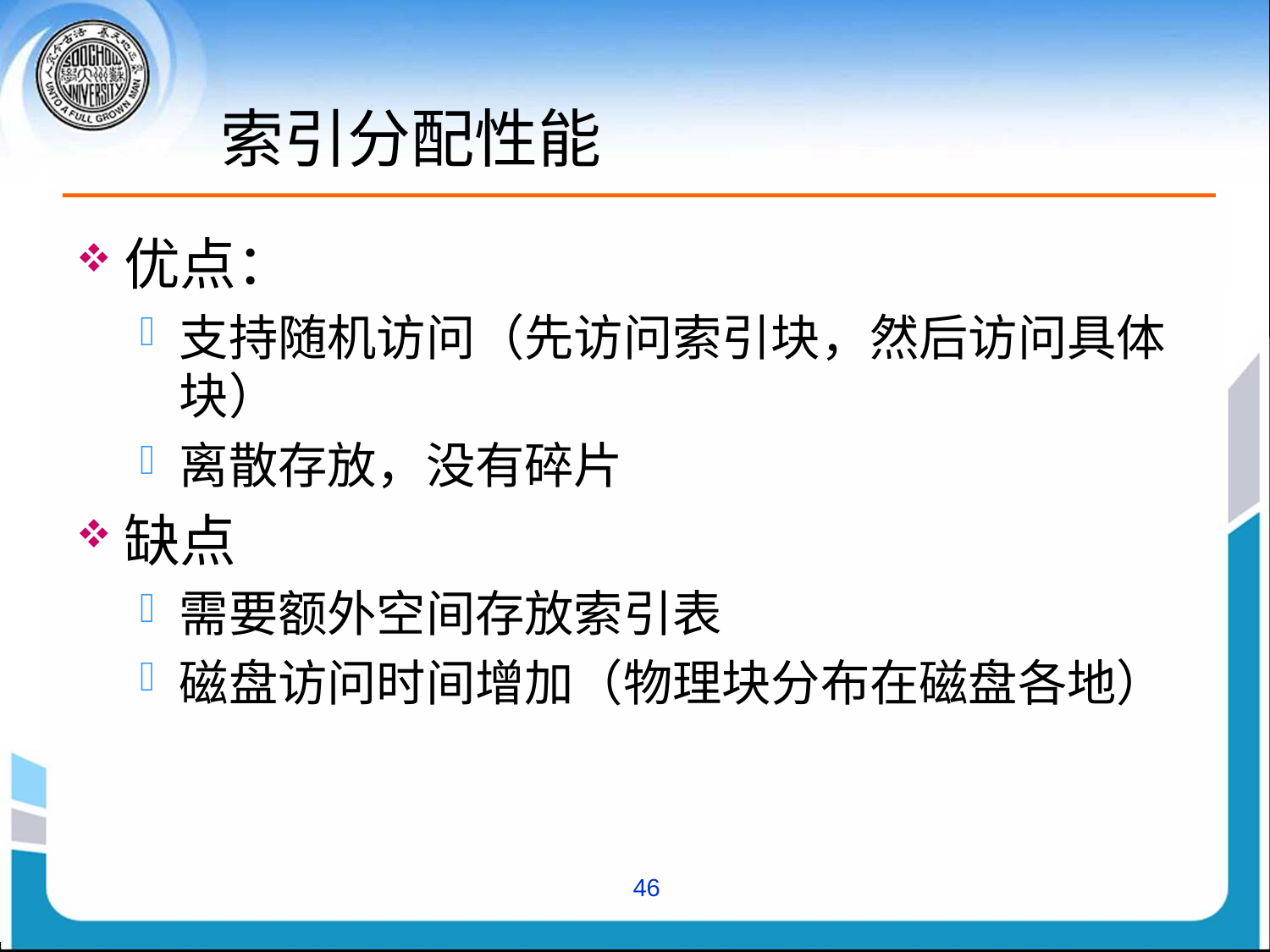

# 索引分配性能
优点：
支持随机访问（先访问索引块，然后访问具体块）
离散存放，没有碎片
缺点
需要额外空间存放索引表
磁盘访问时间增加（物理块分布在磁盘各地）
46